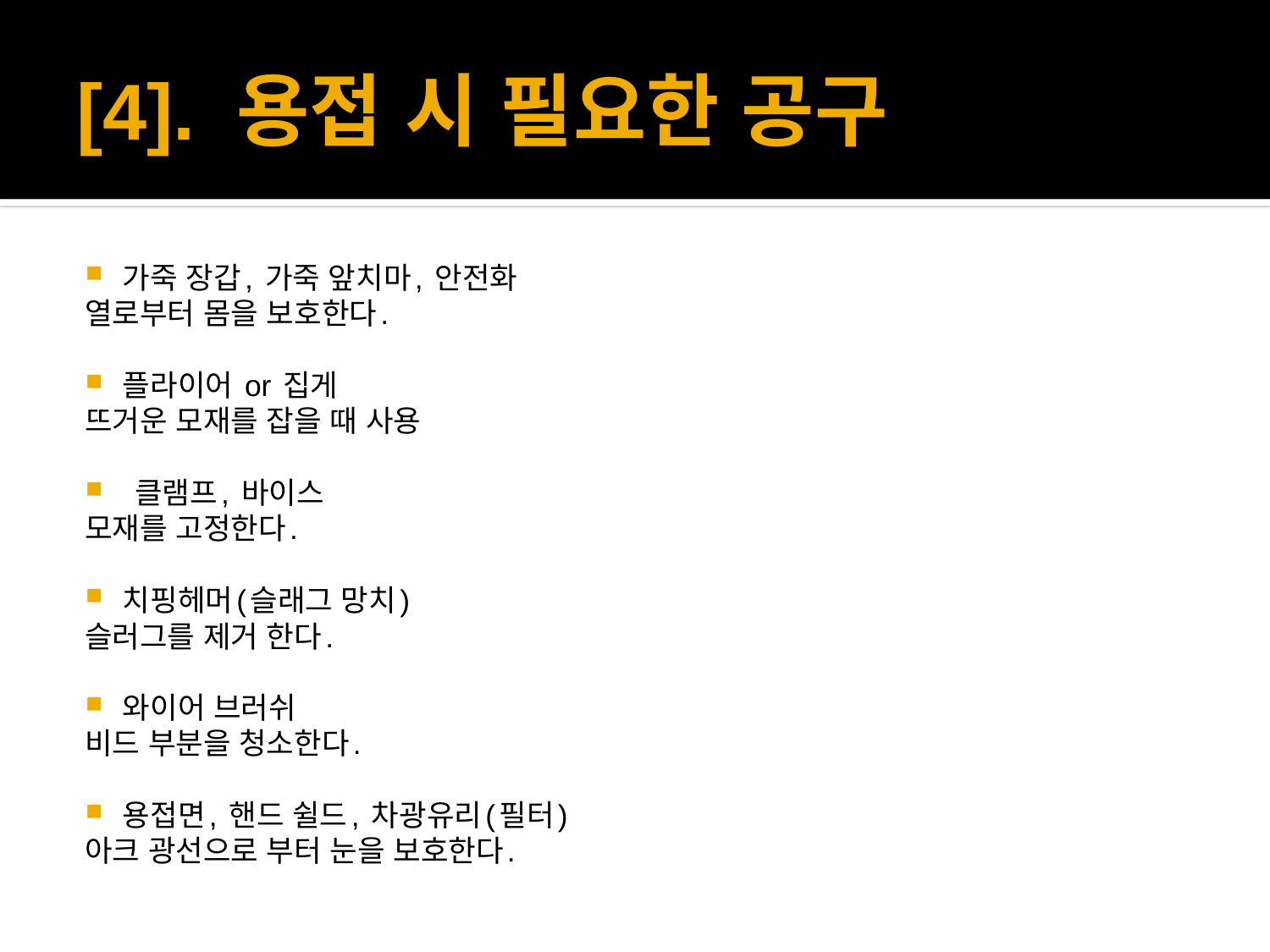

# [4]. 용접 시 필요한 공구
가죽 장갑, 가죽 앞치마, 안전화
열로부터 몸을 보호한다.

플라이어 or 집게
뜨거운 모재를 잡을 때 사용

 클램프, 바이스
모재를 고정한다.

치핑헤머(슬래그 망치)
슬러그를 제거 한다.

와이어 브러쉬
비드 부분을 청소한다.

용접면, 핸드 쉴드, 차광유리(필터)
아크 광선으로 부터 눈을 보호한다.